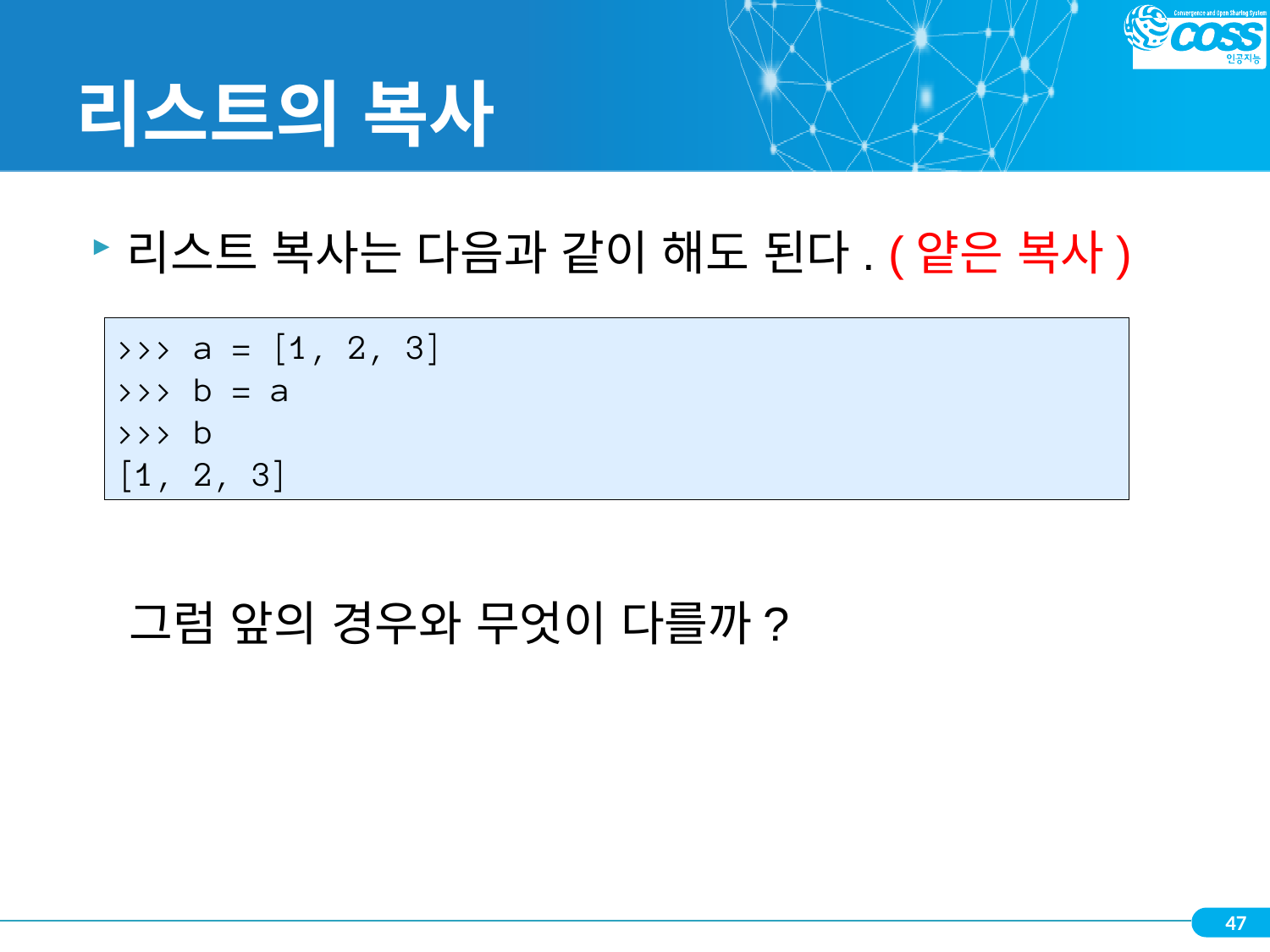

# 리스트의 복사
리스트 복사는 다음과 같이 해도 된다. (얕은 복사)

  그럼 앞의 경우와 무엇이 다를까?
>>> a = [1, 2, 3]
>>> b = a
>>> b
[1, 2, 3]